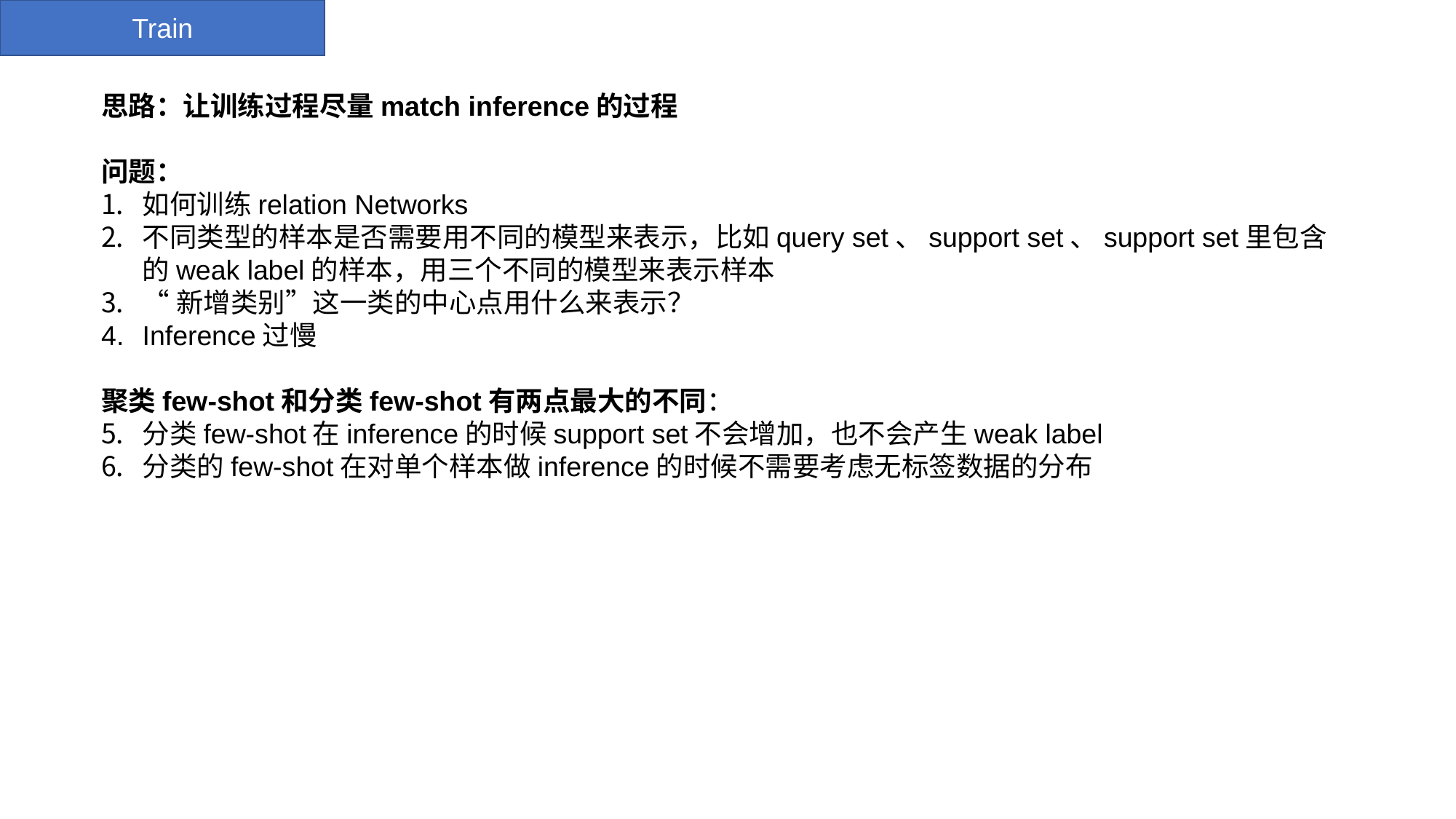

Train
思路：让训练过程尽量match inference的过程

问题：
如何训练relation Networks
不同类型的样本是否需要用不同的模型来表示，比如query set、support set、support set里包含的weak label的样本，用三个不同的模型来表示样本
“新增类别”这一类的中心点用什么来表示？
Inference过慢

聚类few-shot和分类few-shot有两点最大的不同：
分类few-shot在inference的时候support set不会增加，也不会产生weak label
分类的few-shot在对单个样本做inference的时候不需要考虑无标签数据的分布